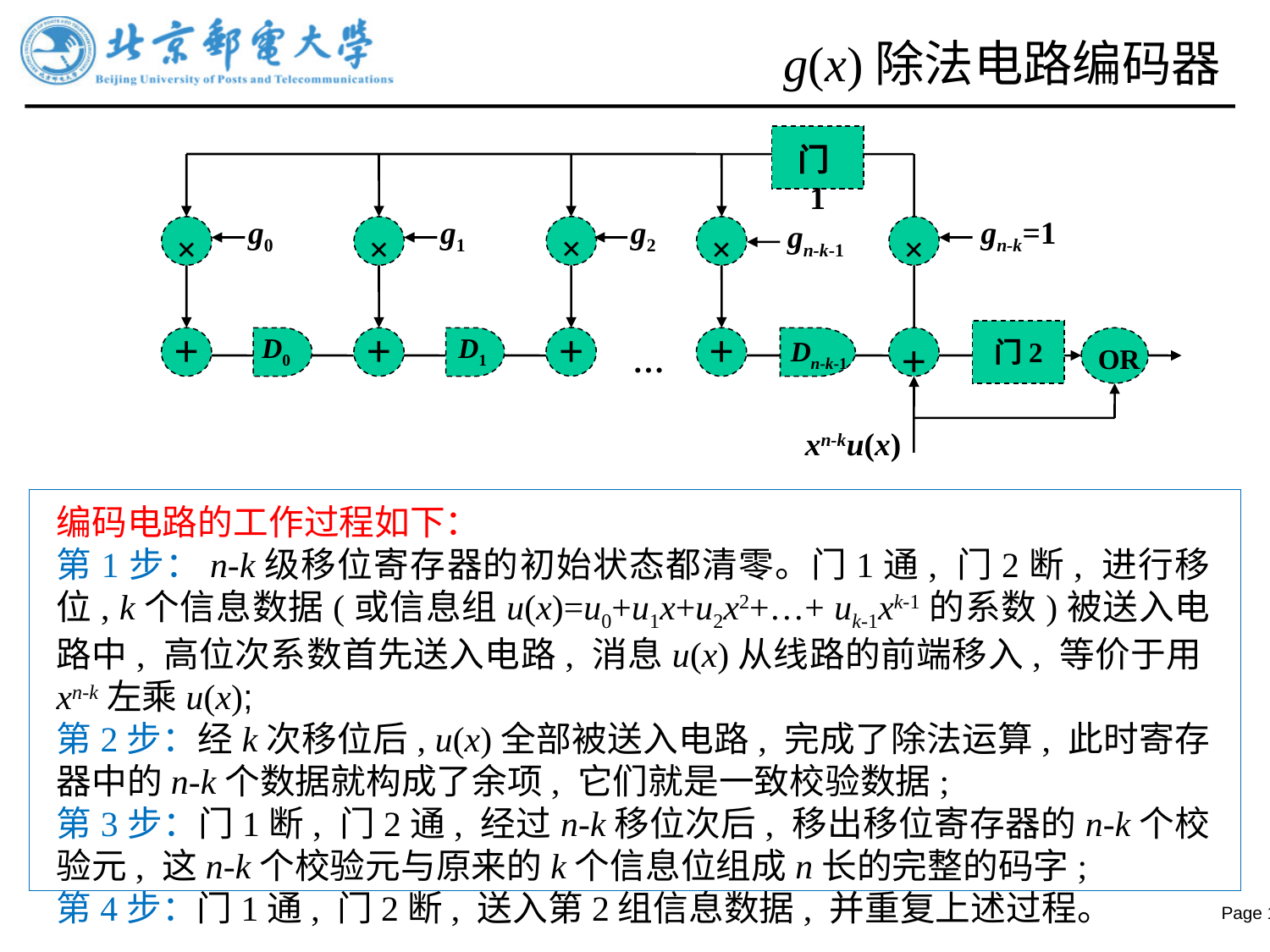

# g(x)除法电路编码器

门1

g0
g1
g2
gn-k=1
gn-k-1

×
×
×
×
×

+
+
+
+

D0
D1

Dn-k-1

+

门2
…
OR

xn-ku(x)

编码电路的工作过程如下：
第1步：n-k级移位寄存器的初始状态都清零。门1通, 门2断, 进行移位, k个信息数据(或信息组u(x)=u0+u1x+u2x2+…+ uk-1xk-1的系数)被送入电路中, 高位次系数首先送入电路, 消息u(x)从线路的前端移入, 等价于用xn-k左乘u(x);
第2步：经k次移位后, u(x)全部被送入电路, 完成了除法运算, 此时寄存器中的n-k个数据就构成了余项, 它们就是一致校验数据;
第3步：门1断, 门2通, 经过n-k移位次后, 移出移位寄存器的n-k个校验元, 这n-k个校验元与原来的k个信息位组成n长的完整的码字;
第4步：门1通, 门2断, 送入第2组信息数据, 并重复上述过程。